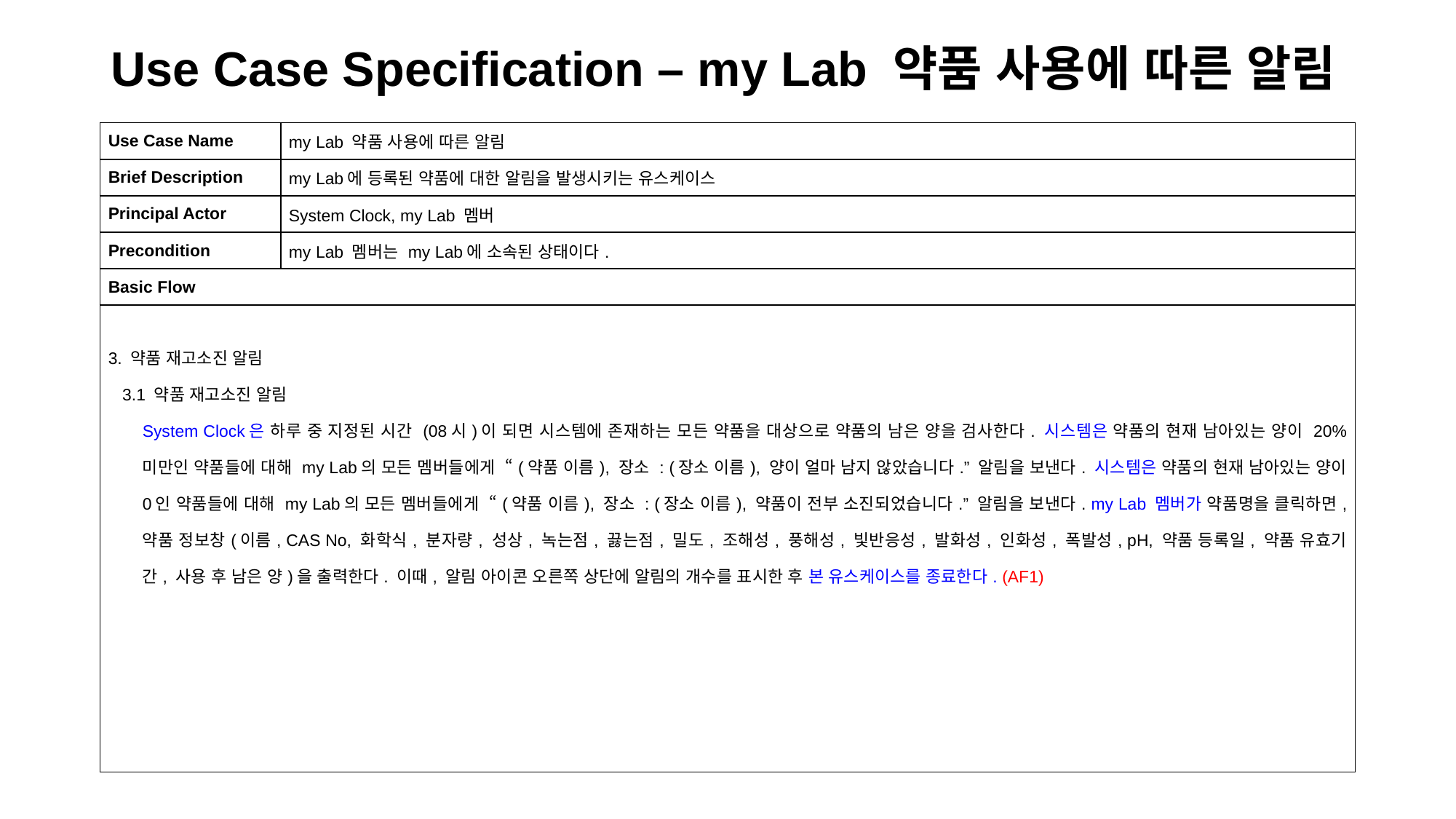

# Use Case Specification – my Lab 약품 사용에 따른 알림
| Use Case Name | my Lab 약품 사용에 따른 알림 |
| --- | --- |
| Brief Description | my Lab에 등록된 약품에 대한 알림을 발생시키는 유스케이스 |
| Principal Actor | System Clock, my Lab 멤버 |
| Precondition | my Lab 멤버는 my Lab에 소속된 상태이다. |
| Basic Flow |  |
| 3. 약품 재고소진 알림 3.1 약품 재고소진 알림 System Clock은 하루 중 지정된 시간 (08시)이 되면 시스템에 존재하는 모든 약품을 대상으로 약품의 남은 양을 검사한다. 시스템은 약품의 현재 남아있는 양이 20% 미만인 약품들에 대해 my Lab의 모든 멤버들에게 “(약품 이름), 장소 : (장소 이름), 양이 얼마 남지 않았습니다.” 알림을 보낸다. 시스템은 약품의 현재 남아있는 양이 0인 약품들에 대해 my Lab의 모든 멤버들에게 “(약품 이름), 장소 : (장소 이름), 약품이 전부 소진되었습니다.” 알림을 보낸다. my Lab 멤버가 약품명을 클릭하면, 약품 정보창(이름, CAS No, 화학식, 분자량, 성상, 녹는점, 끓는점, 밀도, 조해성, 풍해성, 빛반응성, 발화성, 인화성, 폭발성, pH, 약품 등록일, 약품 유효기간, 사용 후 남은 양)을 출력한다. 이때, 알림 아이콘 오른쪽 상단에 알림의 개수를 표시한 후 본 유스케이스를 종료한다. (AF1) |  |